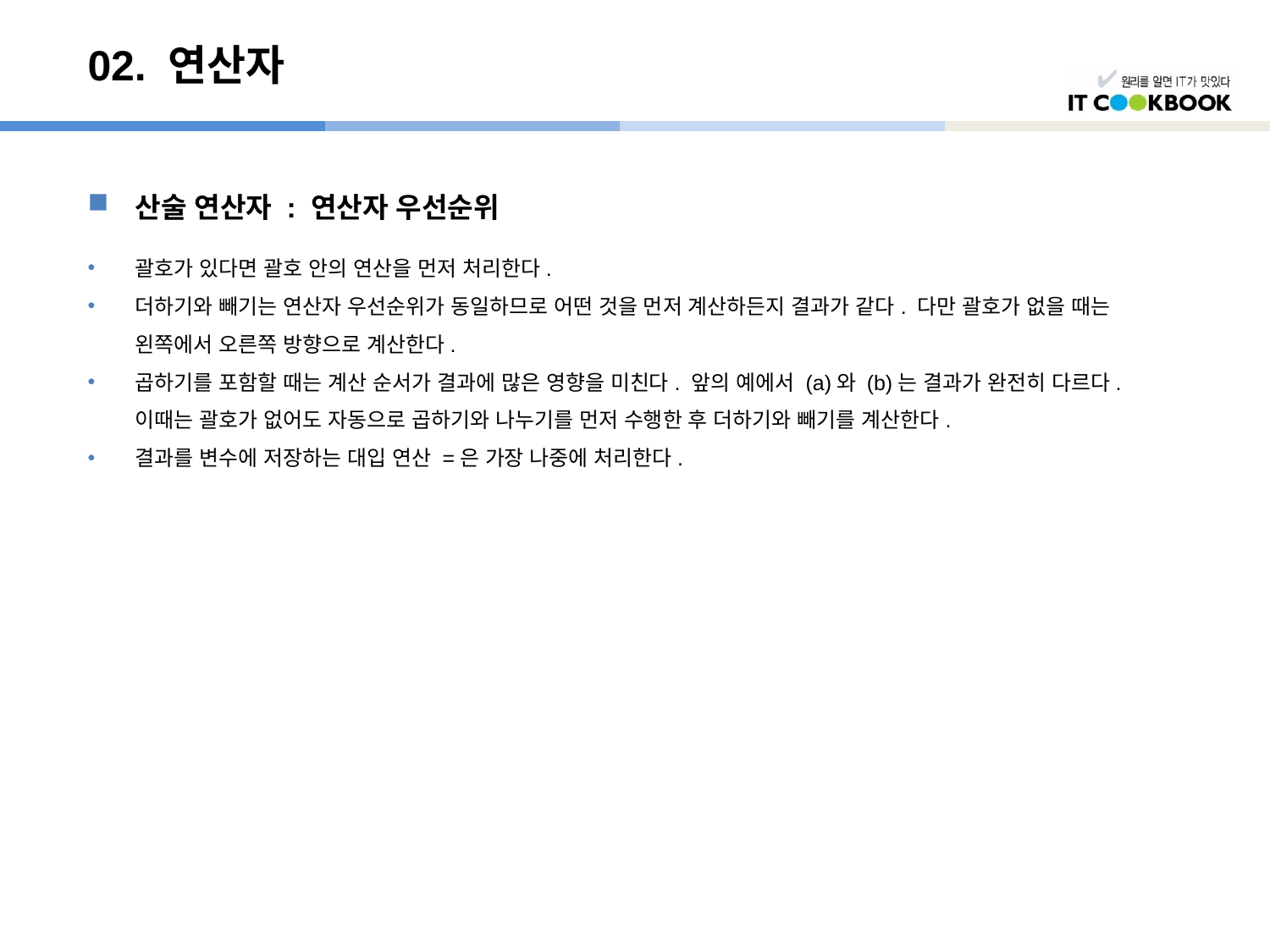

# 02. 연산자
산술 연산자 : 연산자 우선순위
괄호가 있다면 괄호 안의 연산을 먼저 처리한다.
더하기와 빼기는 연산자 우선순위가 동일하므로 어떤 것을 먼저 계산하든지 결과가 같다. 다만 괄호가 없을 때는 왼쪽에서 오른쪽 방향으로 계산한다.
곱하기를 포함할 때는 계산 순서가 결과에 많은 영향을 미친다. 앞의 예에서 (a)와 (b)는 결과가 완전히 다르다. 이때는 괄호가 없어도 자동으로 곱하기와 나누기를 먼저 수행한 후 더하기와 빼기를 계산한다.
결과를 변수에 저장하는 대입 연산 =은 가장 나중에 처리한다.